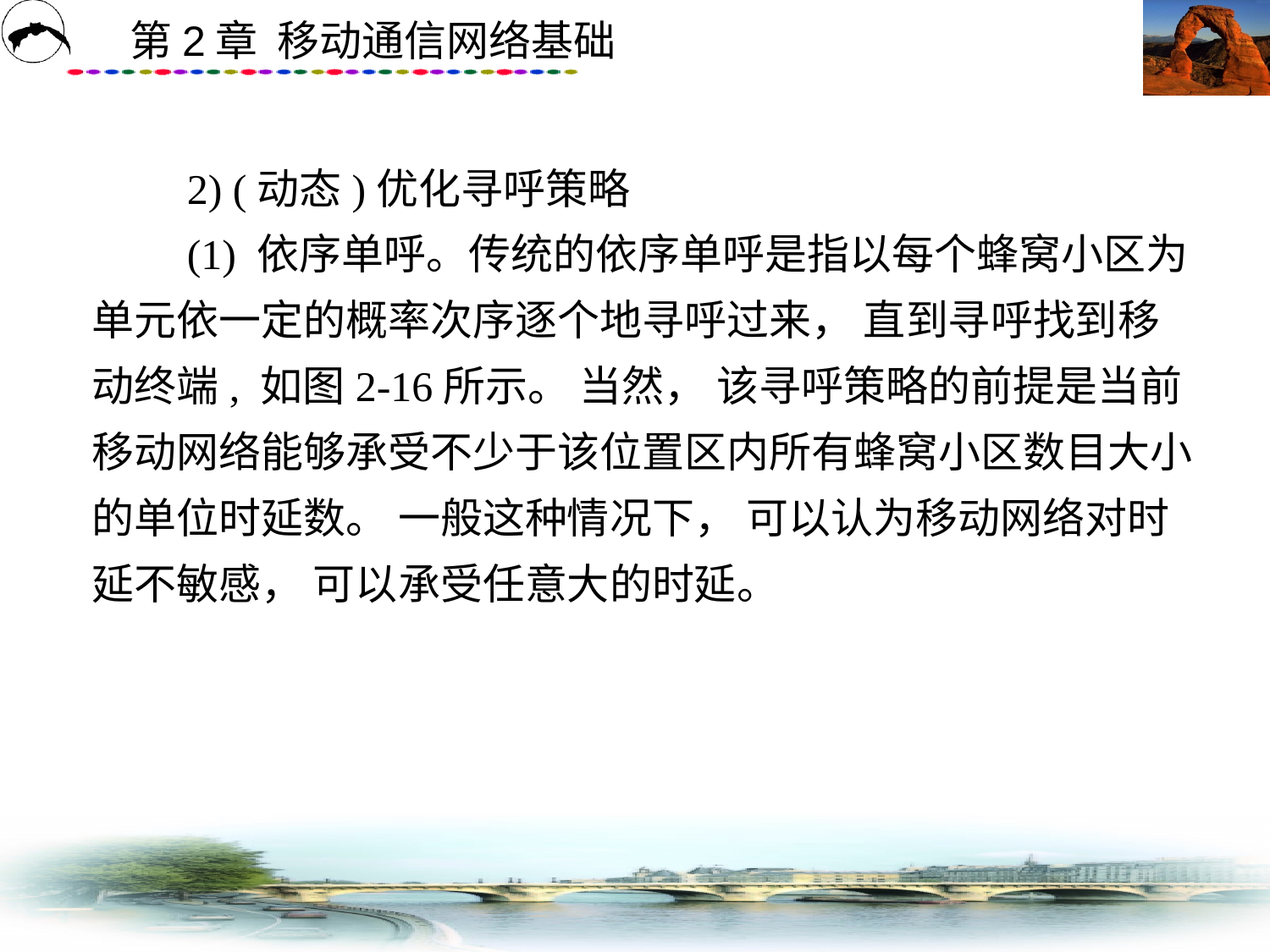

# 2) (动态)优化寻呼策略 　　(1) 依序单呼。传统的依序单呼是指以每个蜂窝小区为单元依一定的概率次序逐个地寻呼过来， 直到寻呼找到移动终端, 如图2-16所示。 当然， 该寻呼策略的前提是当前移动网络能够承受不少于该位置区内所有蜂窝小区数目大小的单位时延数。 一般这种情况下， 可以认为移动网络对时延不敏感， 可以承受任意大的时延。